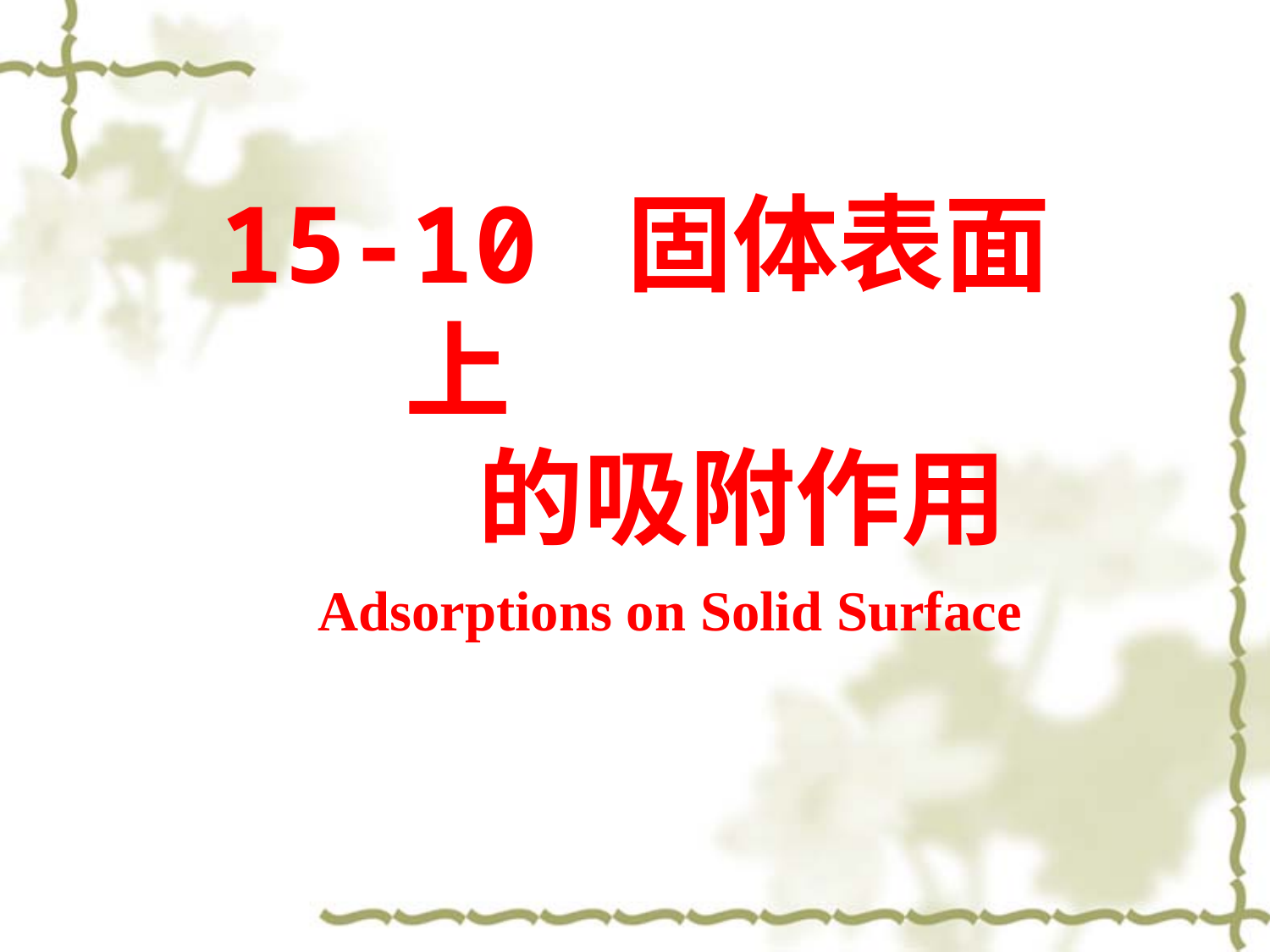

15-10 固体表面上
   的吸附作用
Adsorptions on Solid Surface